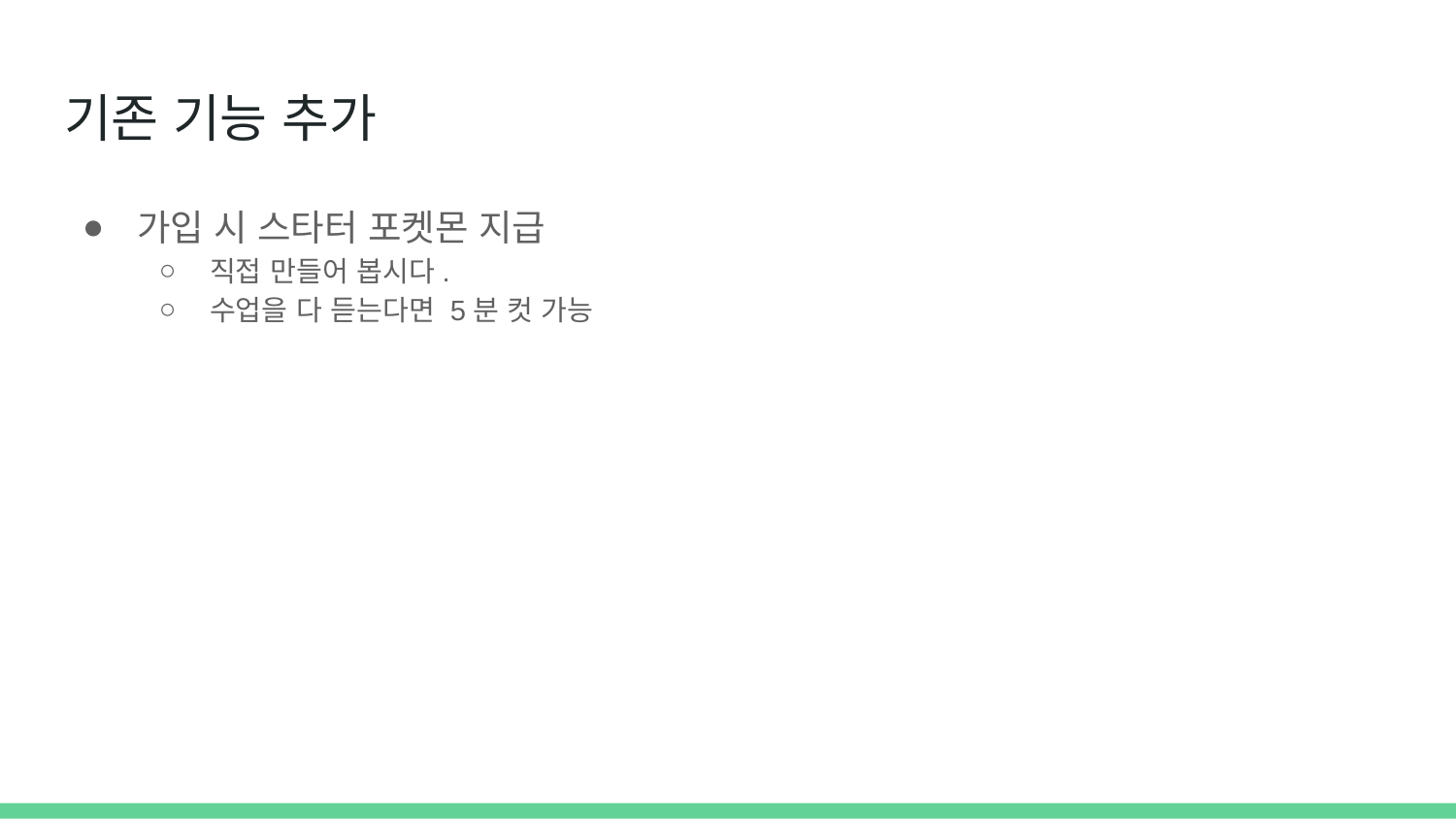

# 기존 기능 추가
가입 시 스타터 포켓몬 지급
직접 만들어 봅시다.
수업을 다 듣는다면 5분 컷 가능